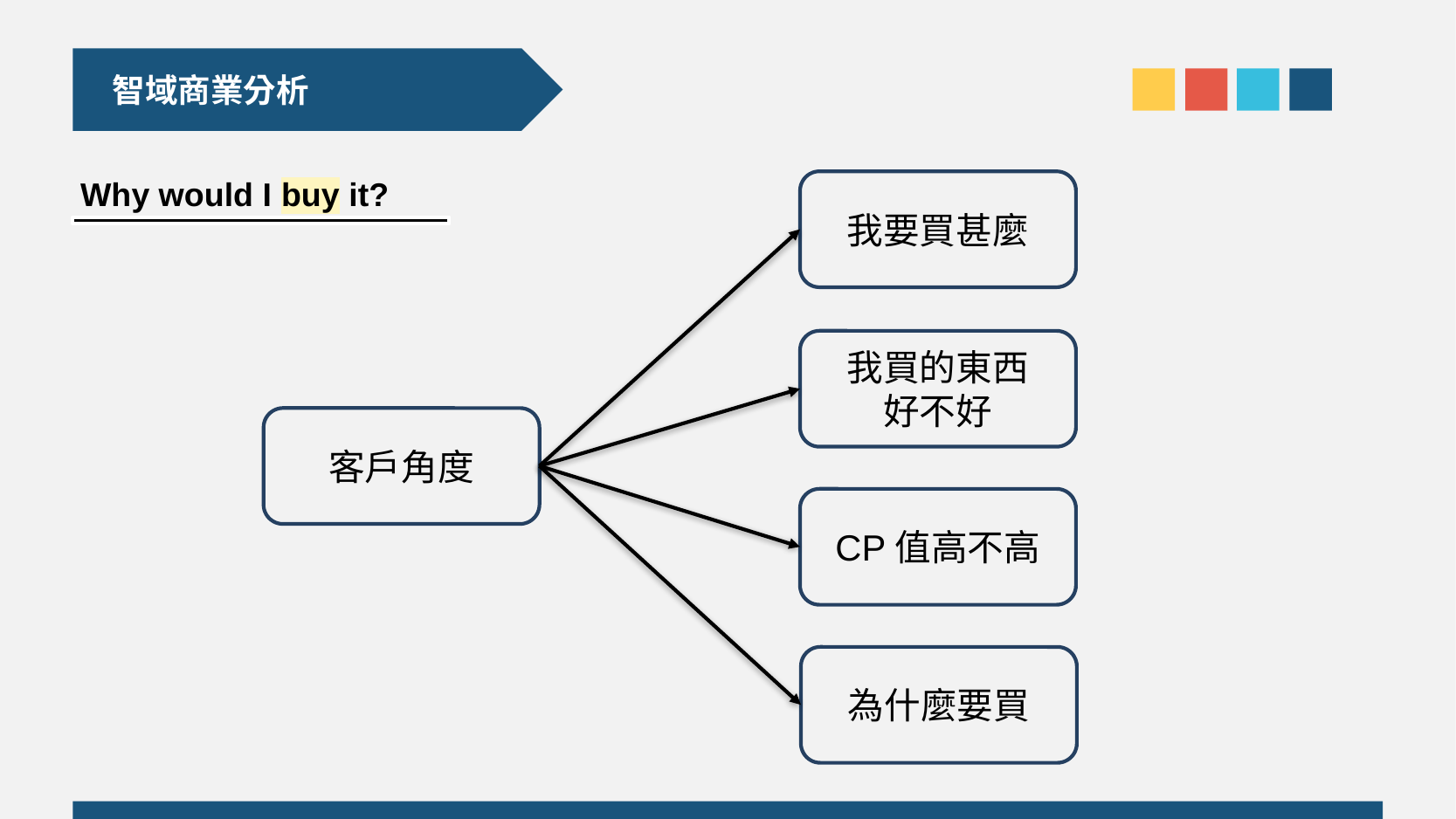

智域商業分析

Why would I buy it?
我要買甚麼

我買的東西
好不好
客戶角度
CP值高不高
為什麼要買